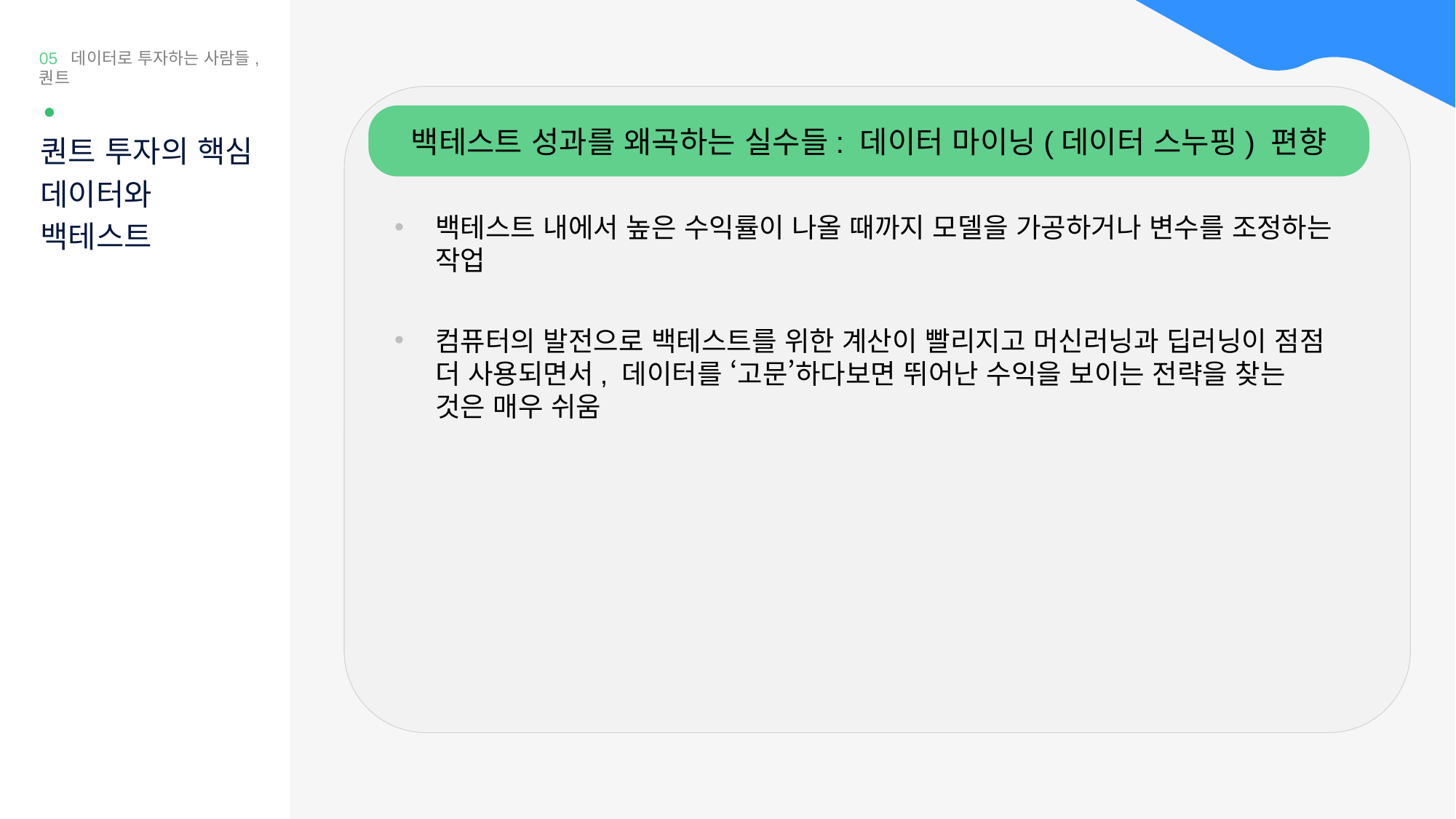

05  데이터로 투자하는 사람들, 퀀트

백테스트 성과를 왜곡하는 실수들: 데이터 마이닝(데이터 스누핑) 편향

퀀트 투자의 핵심
데이터와
백테스트
백테스트 내에서 높은 수익률이 나올 때까지 모델을 가공하거나 변수를 조정하는 작업

컴퓨터의 발전으로 백테스트를 위한 계산이 빨리지고 머신러닝과 딥러닝이 점점 더 사용되면서, 데이터를 ‘고문’하다보면 뛰어난 수익을 보이는 전략을 찾는 것은 매우 쉬움